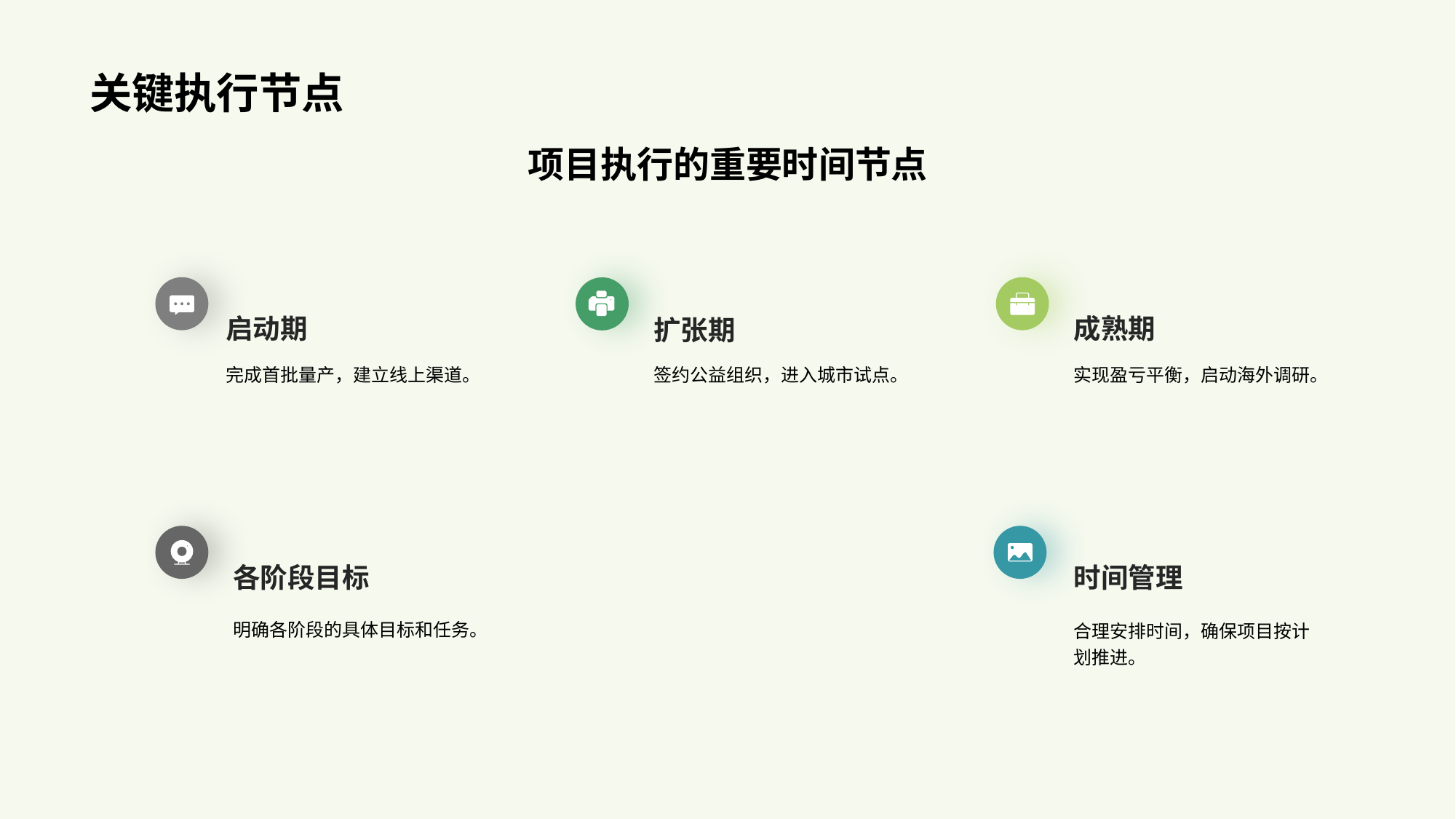

# 关键执行节点
项目执行的重要时间节点

启动期

完成首批量产，建立线上渠道。

成熟期

实现盈亏平衡，启动海外调研。

扩张期

签约公益组织，进入城市试点。

各阶段目标

明确各阶段的具体目标和任务。

时间管理

合理安排时间，确保项目按计划推进。